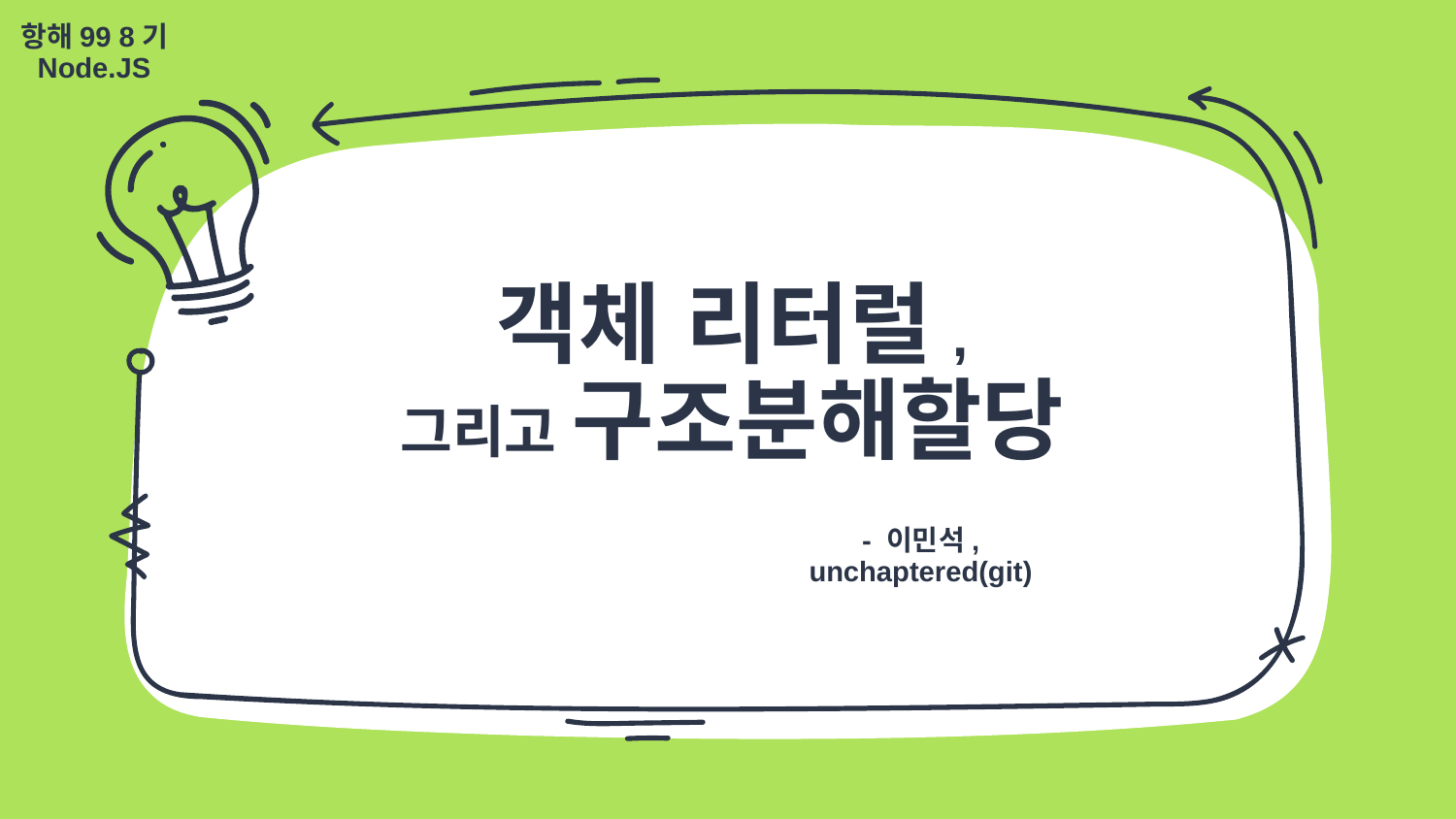

# 항해99 8기 Node.JS
객체 리터럴,
그리고 구조분해할당
- 이민석, unchaptered(git)